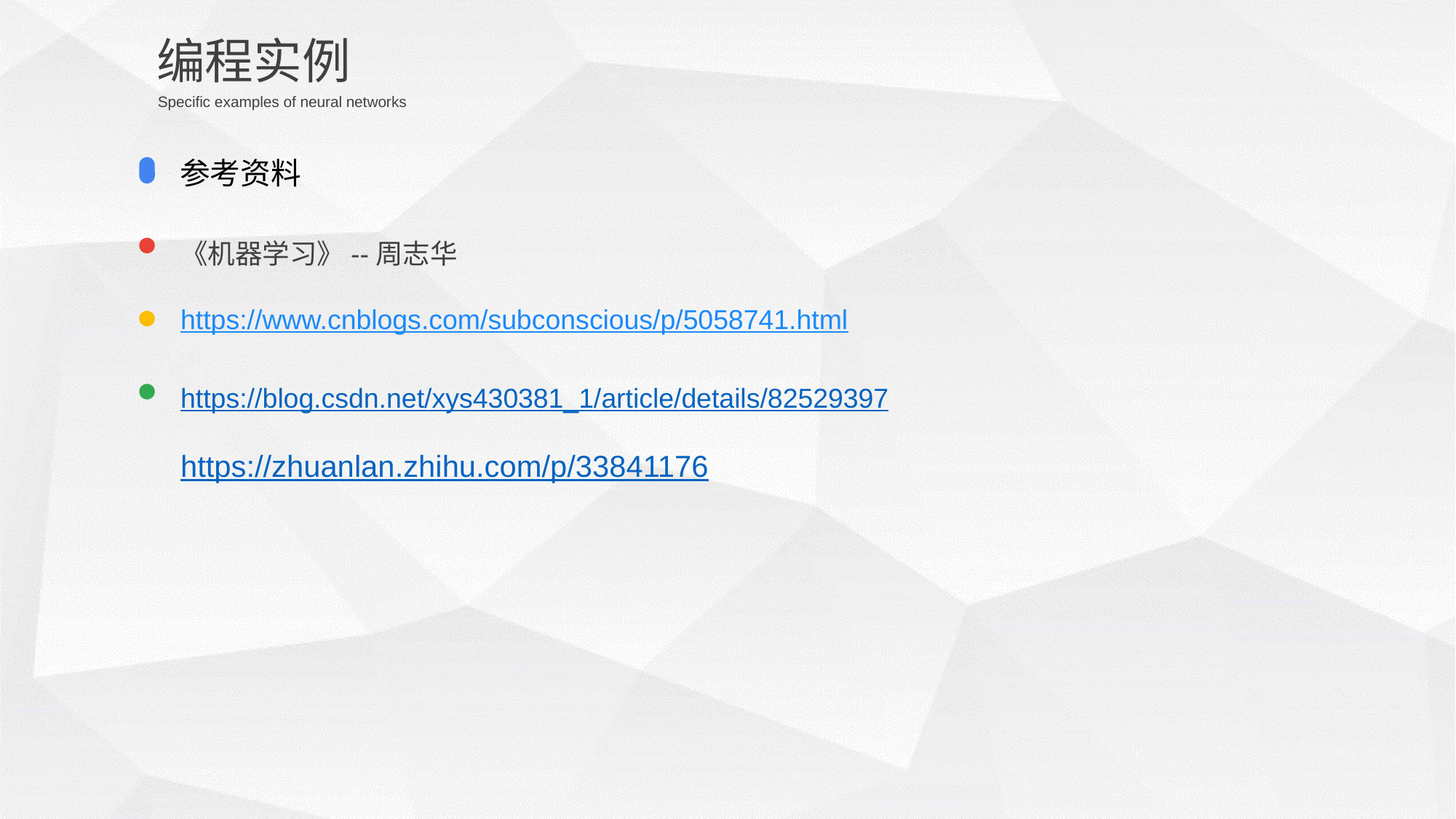

编程实例
Specific examples of neural networks
参考资料

《机器学习》--周志华

https://www.cnblogs.com/subconscious/p/5058741.html

https://blog.csdn.net/xys430381_1/article/details/82529397

https://zhuanlan.zhihu.com/p/33841176